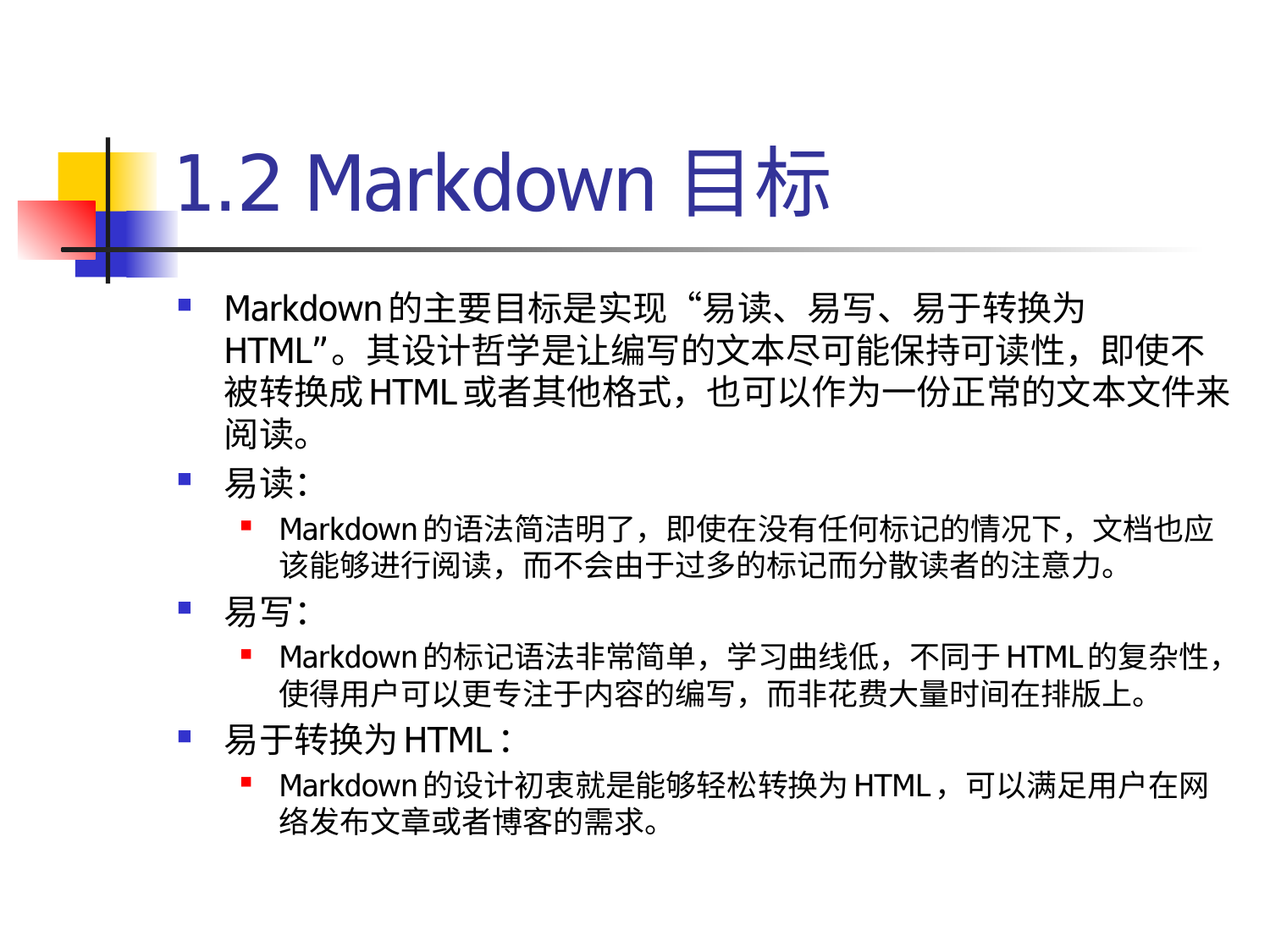

# 1.2 Markdown目标
Markdown的主要目标是实现“易读、易写、易于转换为HTML”。其设计哲学是让编写的文本尽可能保持可读性，即使不被转换成HTML或者其他格式，也可以作为一份正常的文本文件来阅读。
易读：
Markdown的语法简洁明了，即使在没有任何标记的情况下，文档也应该能够进行阅读，而不会由于过多的标记而分散读者的注意力。
易写：
Markdown的标记语法非常简单，学习曲线低，不同于HTML的复杂性，使得用户可以更专注于内容的编写，而非花费大量时间在排版上。
易于转换为HTML：
Markdown的设计初衷就是能够轻松转换为HTML，可以满足用户在网络发布文章或者博客的需求。